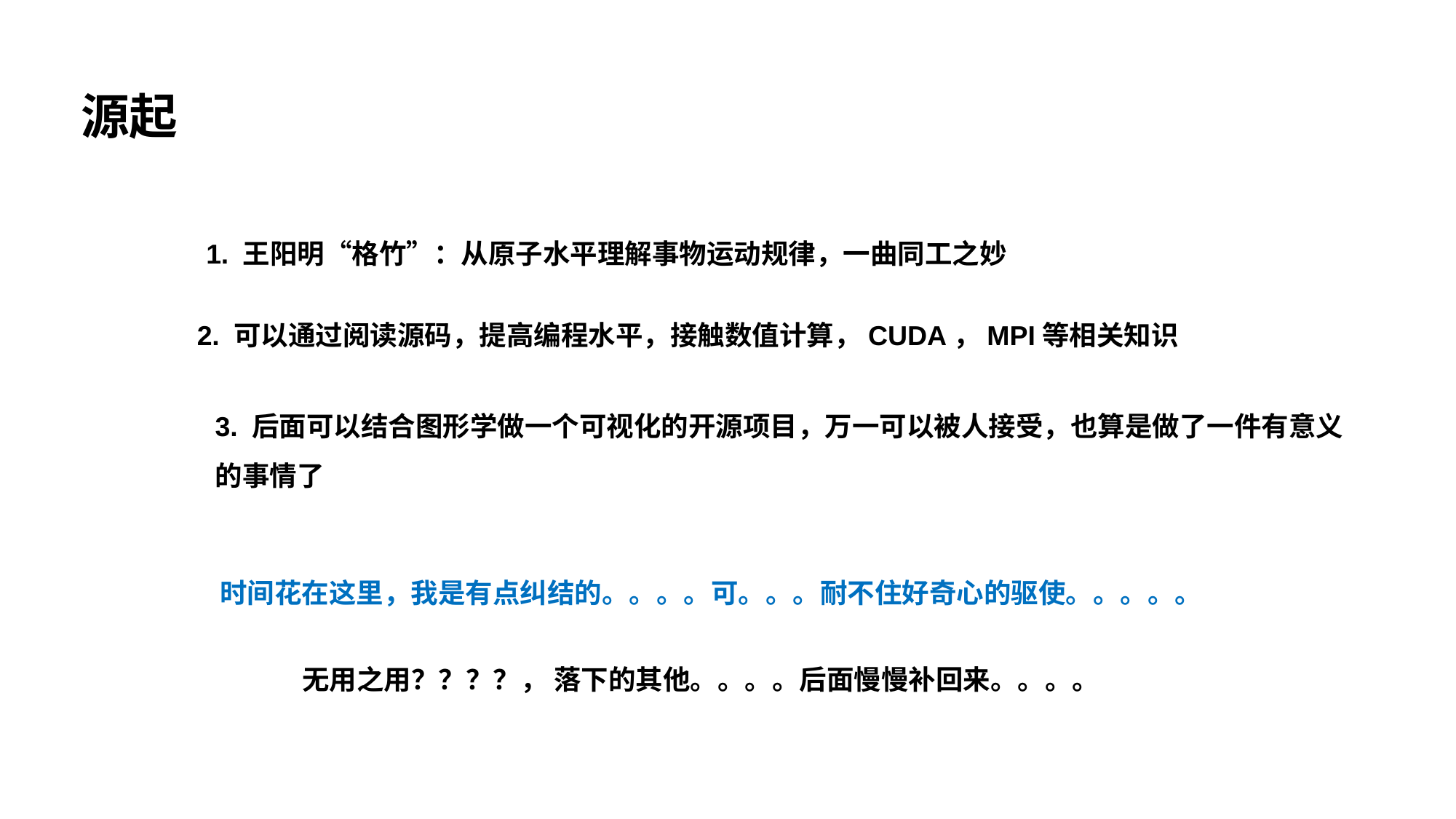

源起
1. 王阳明“格竹”：从原子水平理解事物运动规律，一曲同工之妙
2. 可以通过阅读源码，提高编程水平，接触数值计算，CUDA，MPI等相关知识
3. 后面可以结合图形学做一个可视化的开源项目，万一可以被人接受，也算是做了一件有意义的事情了
时间花在这里，我是有点纠结的。。。。可。。。耐不住好奇心的驱使。。。。。
无用之用？？？？， 落下的其他。。。。后面慢慢补回来。。。。